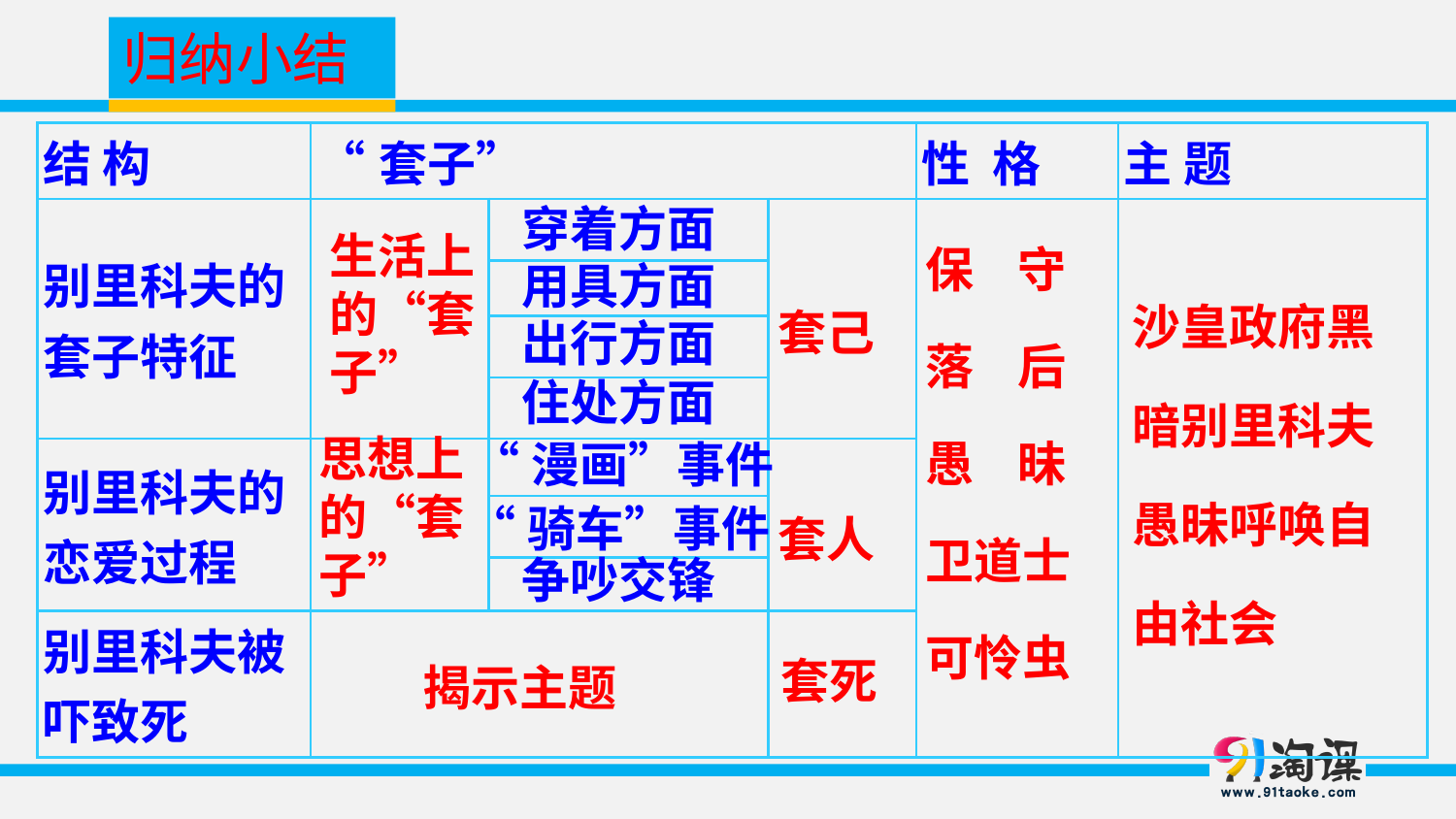

归纳小结
| 结 构 | “套子” |  |  | 性 格 | 主 题 |
| --- | --- | --- | --- | --- | --- |
| 别里科夫的套子特征 |  |  |  |  |  |
|  |  |  |  |  |  |
|  |  |  |  |  |  |
|  |  |  |  |  |  |
| 别里科夫的恋爱过程 |  |  |  |  |  |
|  |  |  |  |  |  |
|  |  |  |  |  |  |
| 别里科夫被吓致死 |  |  |  |  |  |
穿着方面
保    守
落    后
愚    昧
卫道士
可怜虫

生活上的“套子”
沙皇政府黑暗别里科夫愚昧呼唤自由社会
用具方面
套己
出行方面
住处方面
思想上的“套子”
“漫画”事件
“骑车”事件
套人
争吵交锋
套死
揭示主题